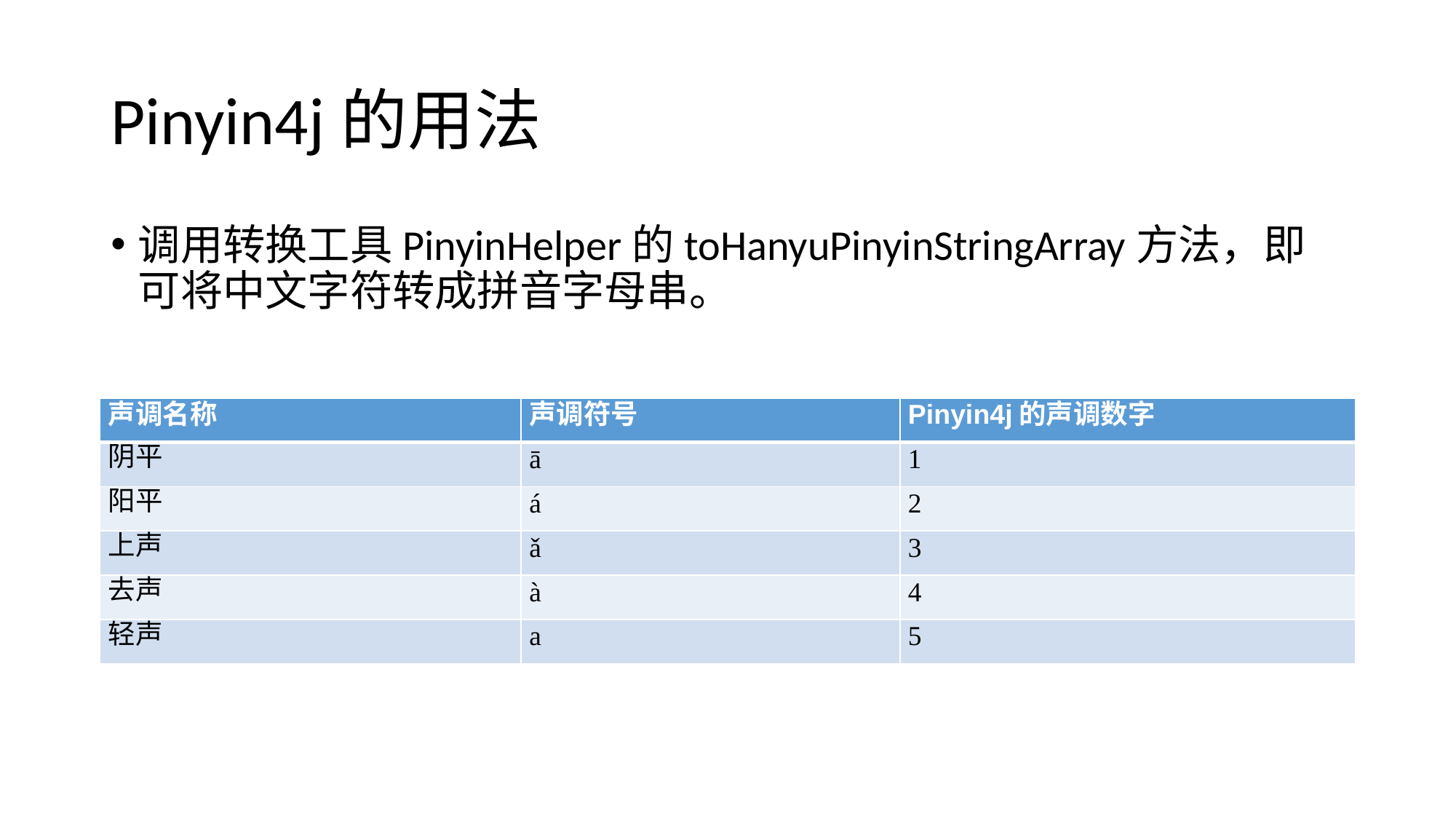

# Pinyin4j的用法
调用转换工具PinyinHelper的toHanyuPinyinStringArray方法，即可将中文字符转成拼音字母串。
| 声调名称 | 声调符号 | Pinyin4j的声调数字 |
| --- | --- | --- |
| 阴平 | ā | 1 |
| 阳平 | á | 2 |
| 上声 | ǎ | 3 |
| 去声 | à | 4 |
| 轻声 | a | 5 |